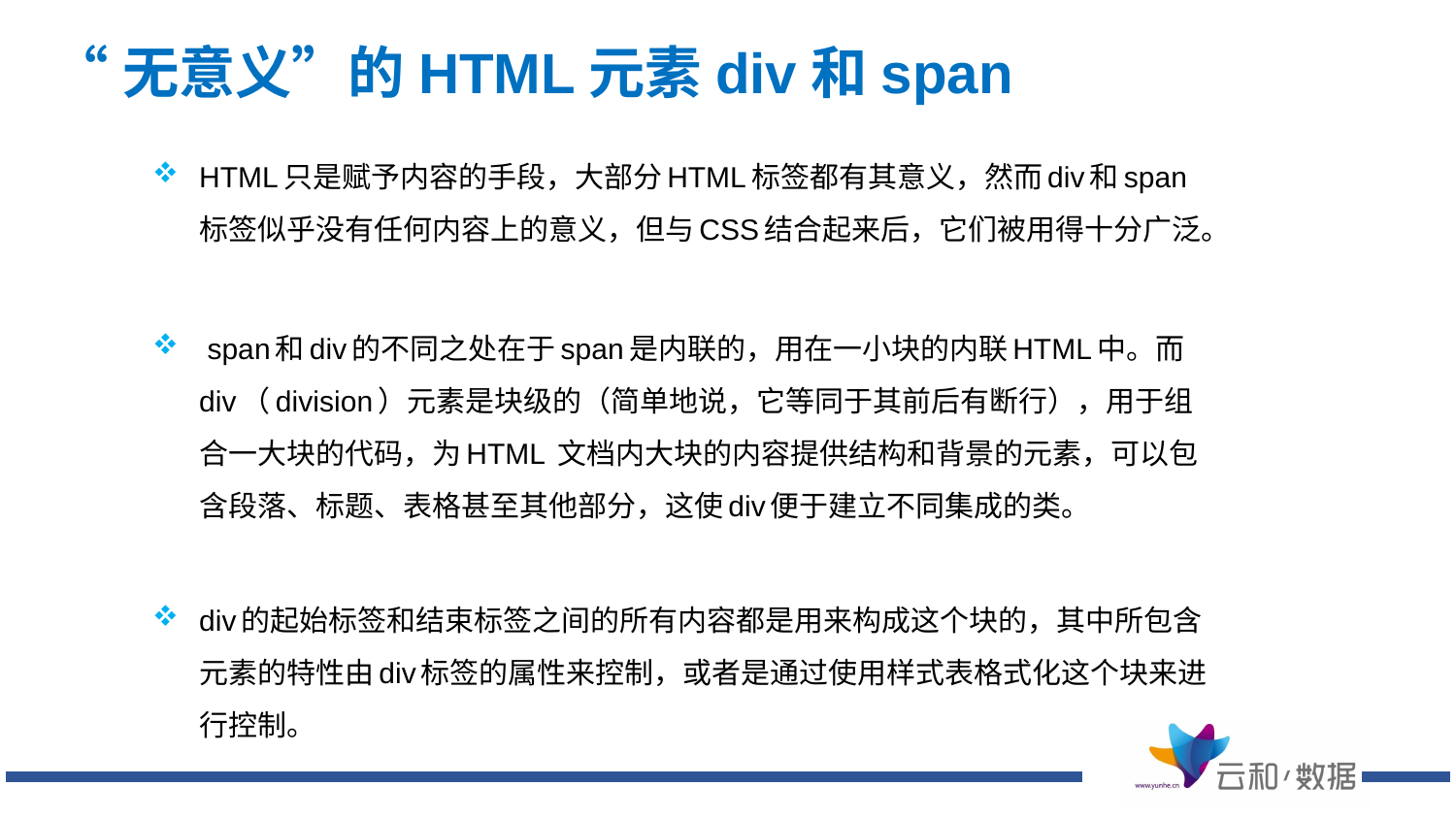

# “无意义”的HTML元素div和span
HTML只是赋予内容的手段，大部分HTML标签都有其意义，然而div和span标签似乎没有任何内容上的意义，但与CSS结合起来后，它们被用得十分广泛。

 span和div的不同之处在于span是内联的，用在一小块的内联HTML中。而div（division）元素是块级的（简单地说，它等同于其前后有断行），用于组合一大块的代码，为HTML 文档内大块的内容提供结构和背景的元素，可以包含段落、标题、表格甚至其他部分，这使div便于建立不同集成的类。

div的起始标签和结束标签之间的所有内容都是用来构成这个块的，其中所包含元素的特性由div标签的属性来控制，或者是通过使用样式表格式化这个块来进行控制。

5